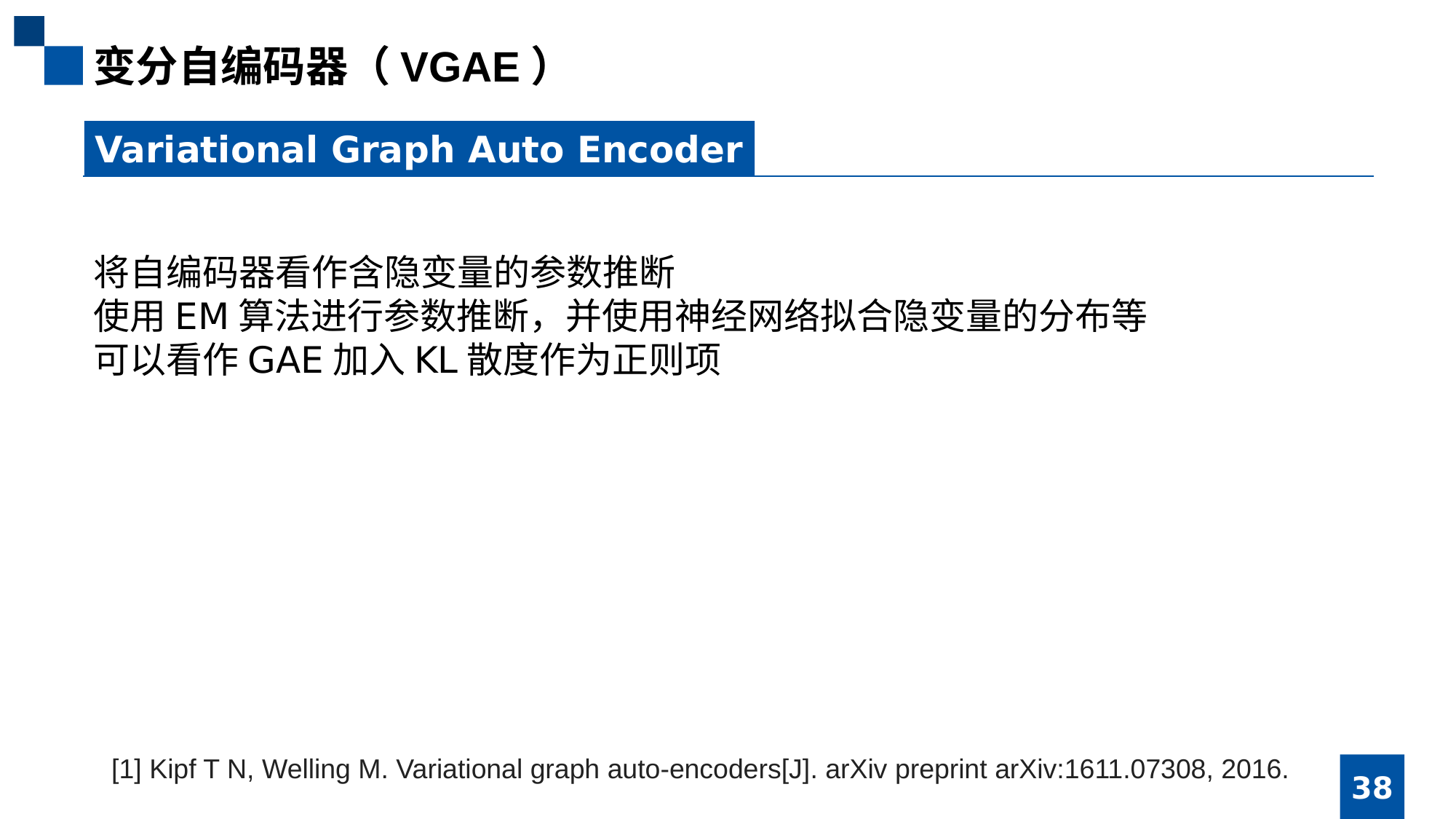

变分自编码器（VGAE）
Variational Graph Auto Encoder

将自编码器看作含隐变量的参数推断
使用EM算法进行参数推断，并使用神经网络拟合隐变量的分布等
可以看作GAE加入KL散度作为正则项

[1] Kipf T N, Welling M. Variational graph auto-encoders[J]. arXiv preprint arXiv:1611.07308, 2016.
38